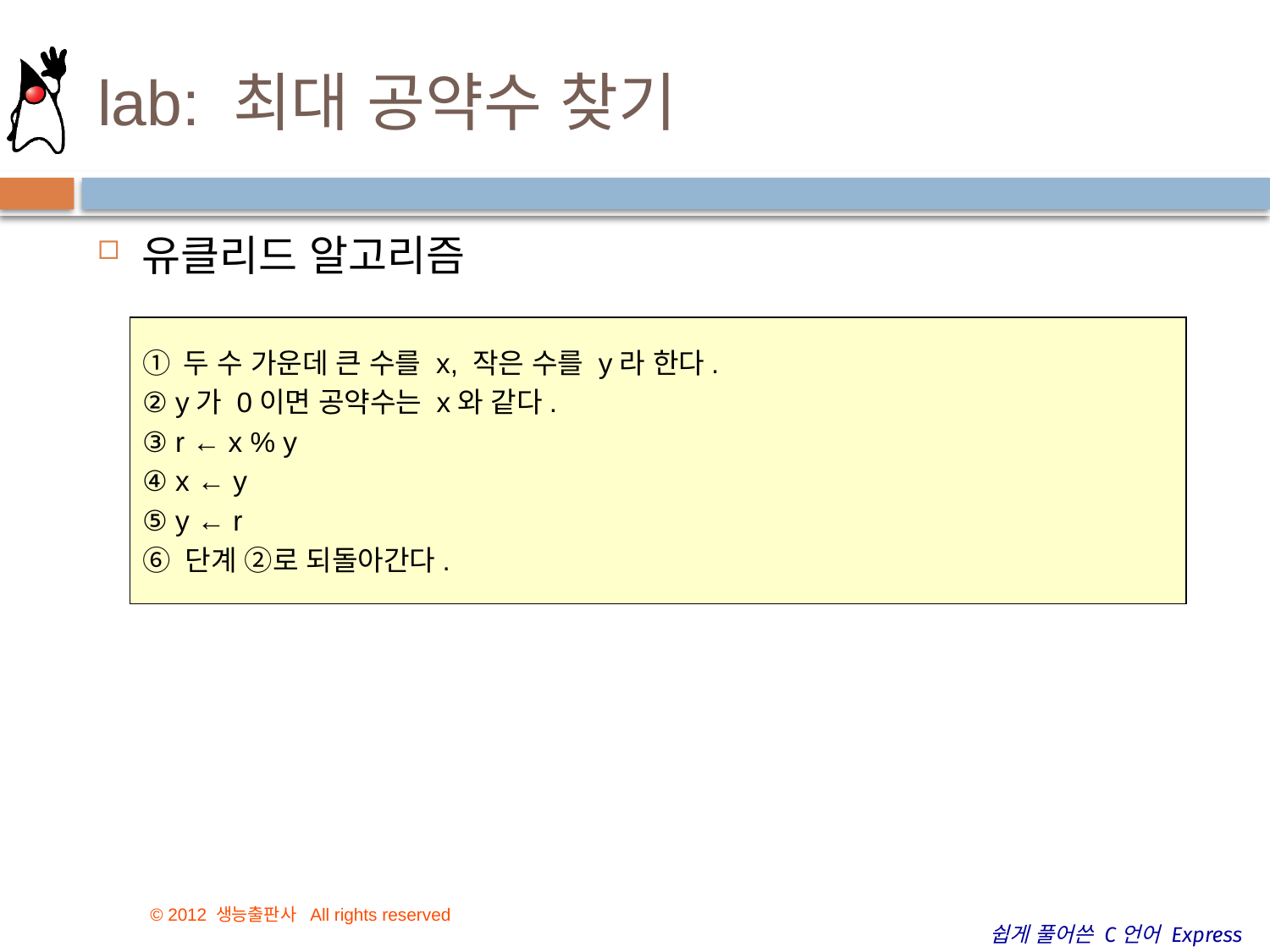

# lab: 최대 공약수 찾기
유클리드 알고리즘
① 두 수 가운데 큰 수를 x, 작은 수를 y라 한다.
② y가 0이면 공약수는 x와 같다.
③ r ← x % y
④ x ← y
⑤ y ← r
⑥ 단계 ②로 되돌아간다.